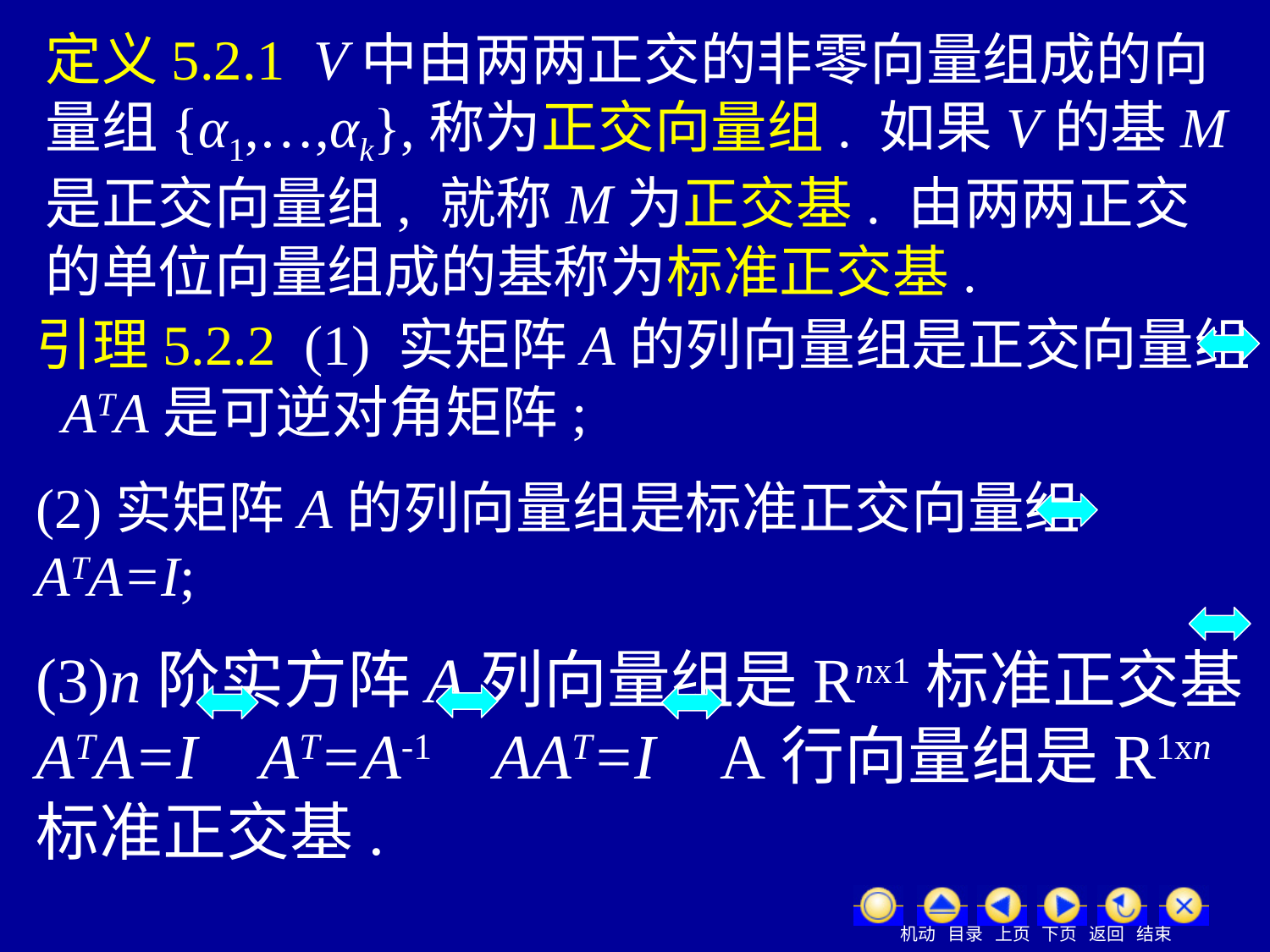

定义5.2.1  V中由两两正交的非零向量组成的向量组{α1,…,αk},称为正交向量组. 如果V的基M是正交向量组, 就称M为正交基. 由两两正交的单位向量组成的基称为标准正交基.
引理5.2.2  (1) 实矩阵A的列向量组是正交向量组  ATA是可逆对角矩阵;
(2)实矩阵A的列向量组是标准正交向量组    ATA=I;
(3)n阶实方阵A列向量组是Rnx1标准正交基 ATA=I    AT=A-1    AAT=I    A行向量组是R1xn标准正交基.